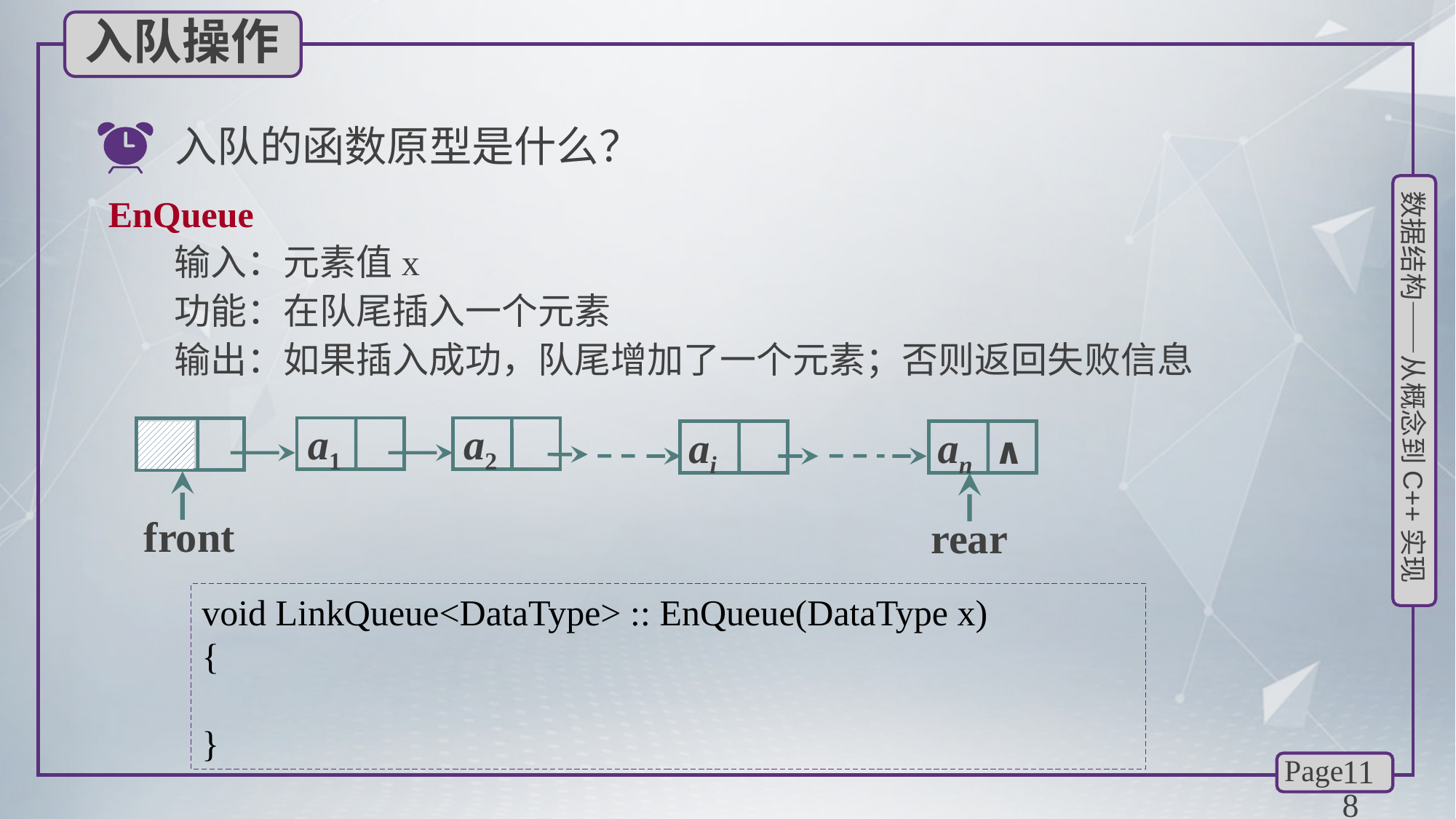

入队操作

入队的函数原型是什么？

EnQueue
       输入：元素值x
       功能：在队尾插入一个元素
       输出：如果插入成功，队尾增加了一个元素；否则返回失败信息
a1

a2

ai

an

∧

front

rear
void LinkQueue<DataType> :: EnQueue(DataType x)
{

}